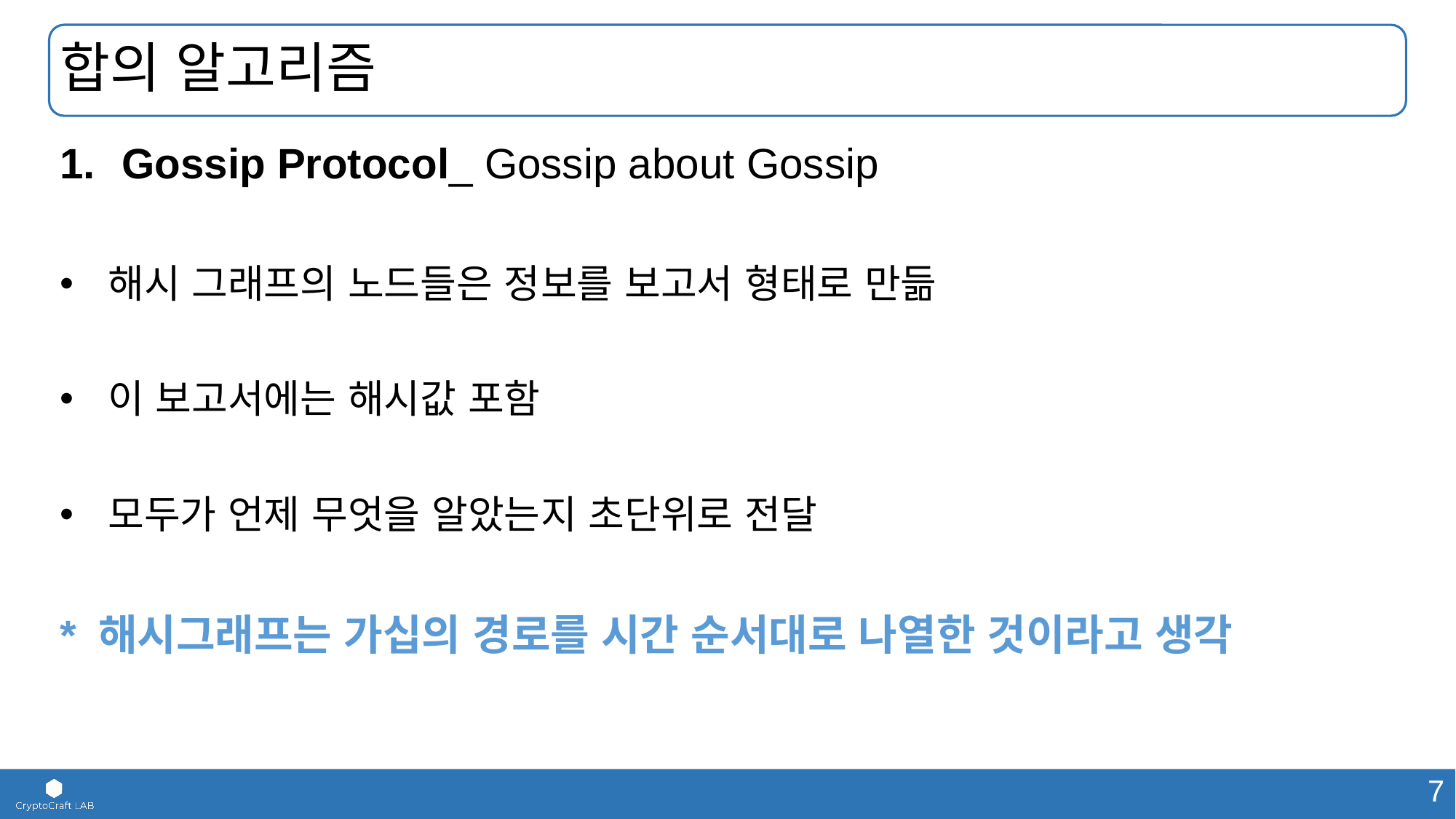

# 합의 알고리즘
Gossip Protocol_ Gossip about Gossip

 해시 그래프의 노드들은 정보를 보고서 형태로 만듦

 이 보고서에는 해시값 포함

 모두가 언제 무엇을 알았는지 초단위로 전달

* 해시그래프는 가십의 경로를 시간 순서대로 나열한 것이라고 생각